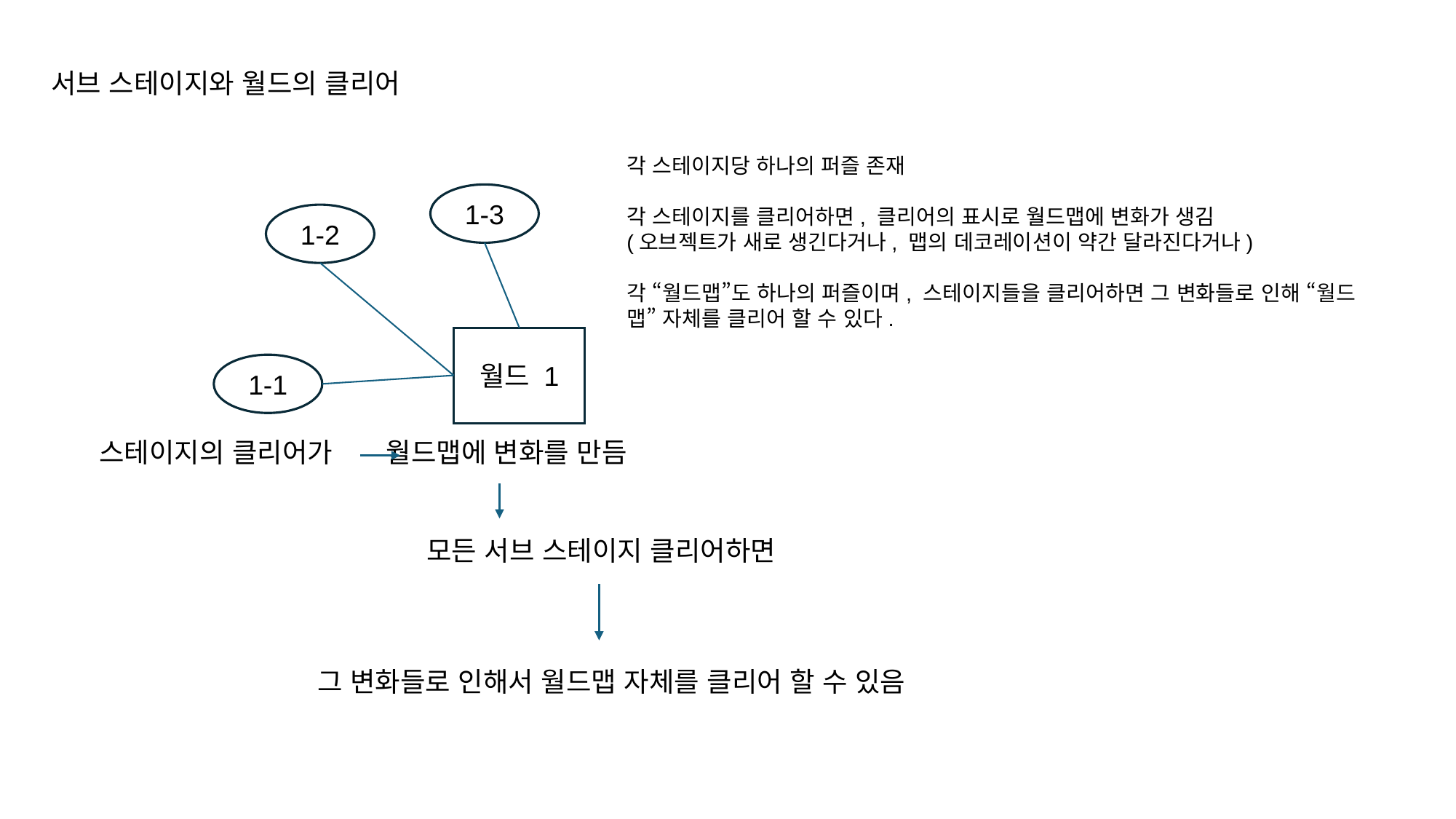

서브 스테이지와 월드의 클리어
각 스테이지당 하나의 퍼즐 존재

각 스테이지를 클리어하면, 클리어의 표시로 월드맵에 변화가 생김
(오브젝트가 새로 생긴다거나, 맵의 데코레이션이 약간 달라진다거나)

각 “월드맵”도 하나의 퍼즐이며, 스테이지들을 클리어하면 그 변화들로 인해 “월드맵” 자체를 클리어 할 수 있다.
1-3
1-2
월드 1
1-1
스테이지의 클리어가       월드맵에 변화를 만듬

	  		모든 서브 스테이지 클리어하면

              		그 변화들로 인해서 월드맵 자체를 클리어 할 수 있음